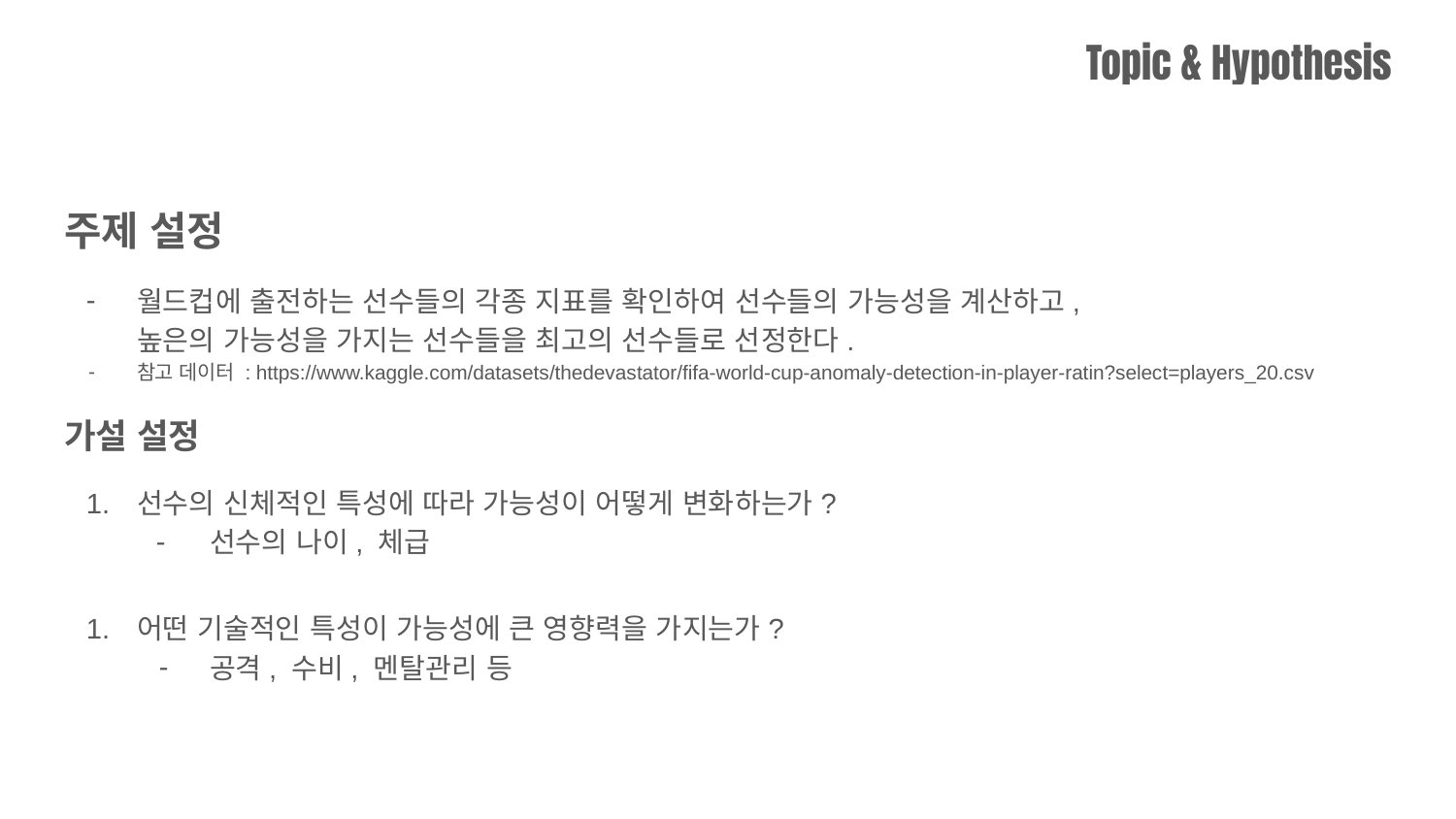

# Topic & Hypothesis
주제 설정
월드컵에 출전하는 선수들의 각종 지표를 확인하여 선수들의 가능성을 계산하고,
높은의 가능성을 가지는 선수들을 최고의 선수들로 선정한다.
참고 데이터 : https://www.kaggle.com/datasets/thedevastator/fifa-world-cup-anomaly-detection-in-player-ratin?select=players_20.csv
가설 설정
선수의 신체적인 특성에 따라 가능성이 어떻게 변화하는가?
선수의 나이, 체급
어떤 기술적인 특성이 가능성에 큰 영향력을 가지는가?
공격, 수비, 멘탈관리 등